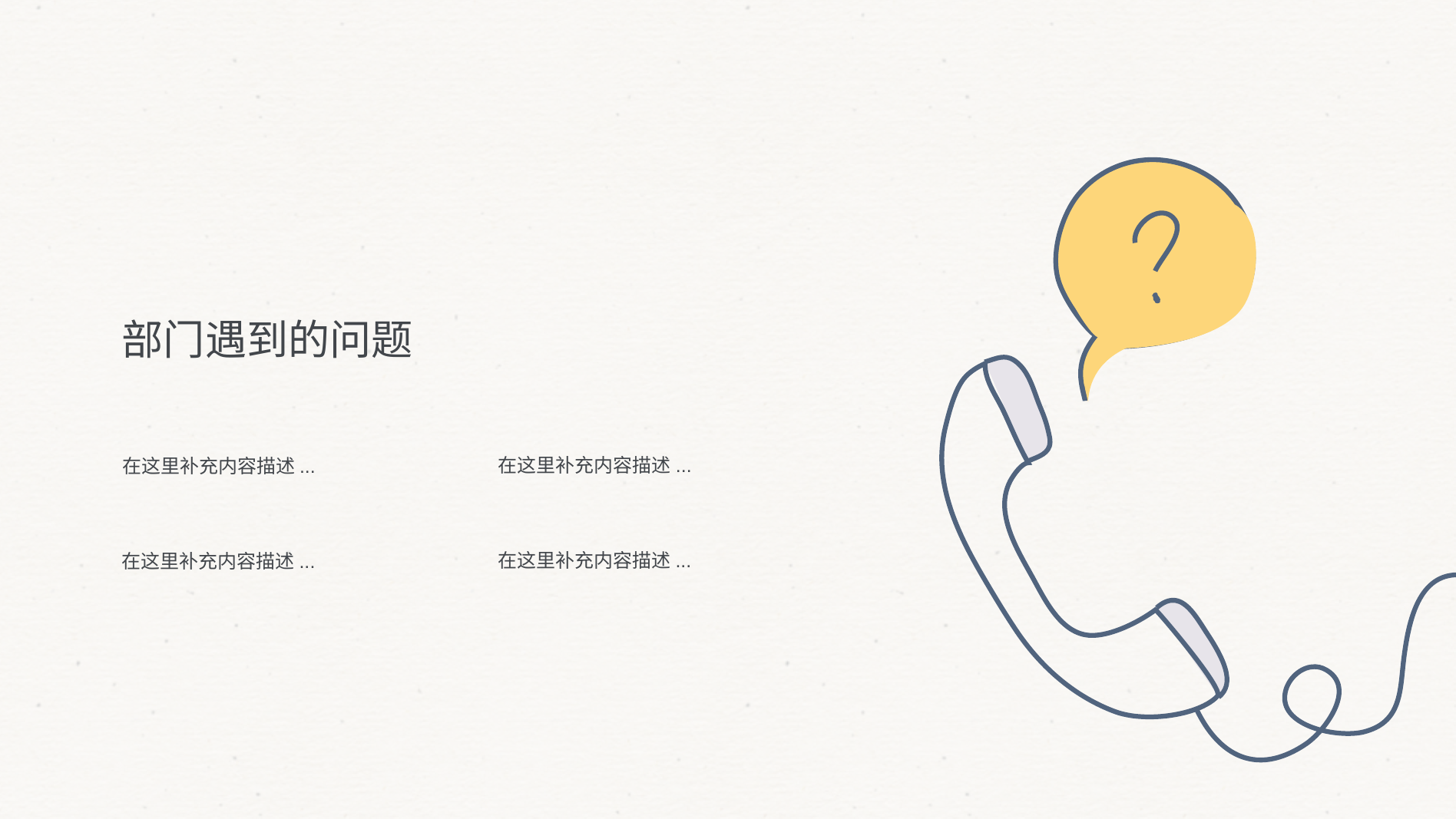

部门遇到的问题
在这里补充内容描述...
在这里补充内容描述...
在这里补充内容描述...
在这里补充内容描述...